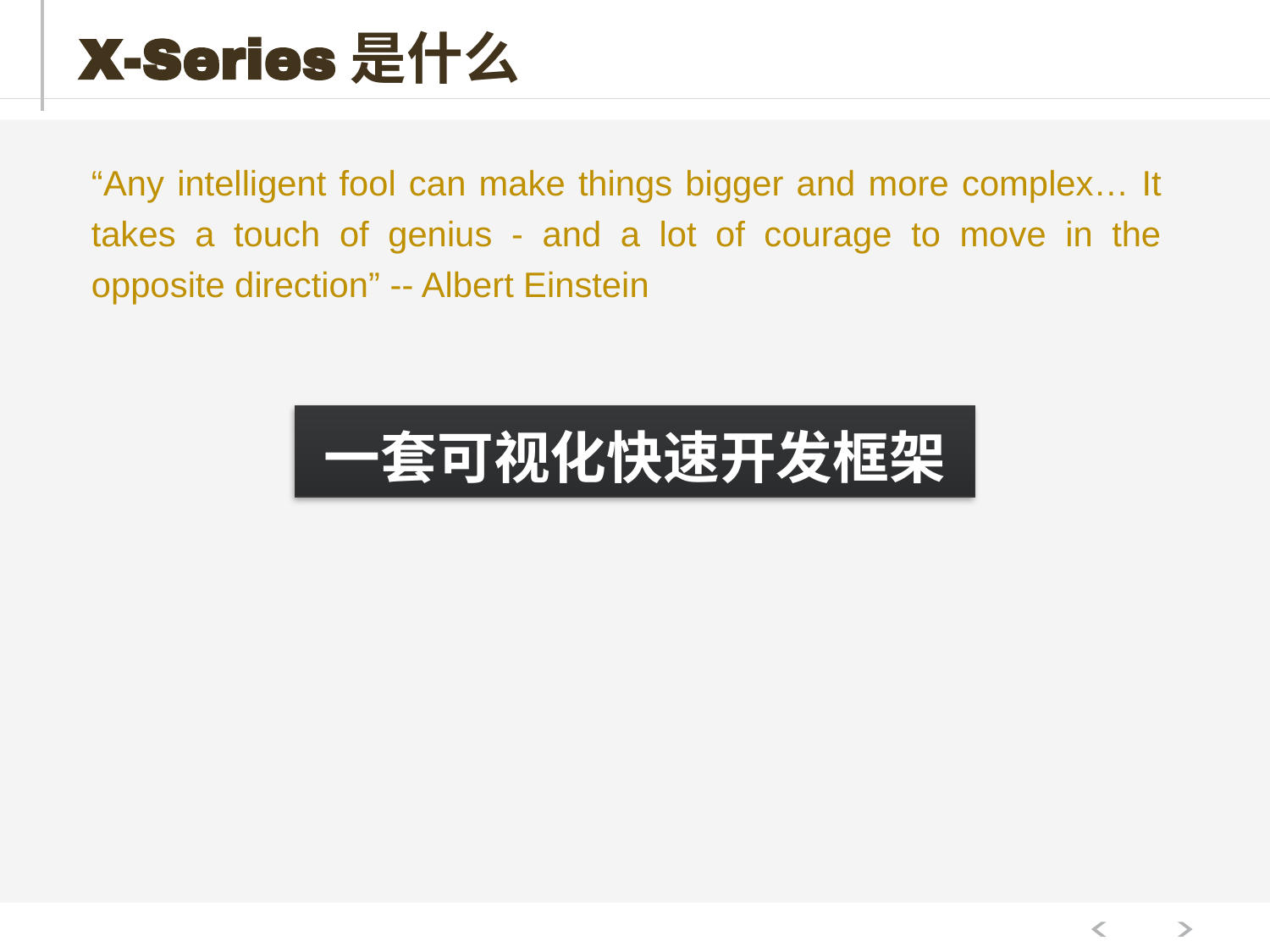

# X-Series是什么
“Any intelligent fool can make things bigger and more complex… It takes a touch of genius - and a lot of courage to move in the opposite direction” -- Albert Einstein

一套可视化快速开发框架